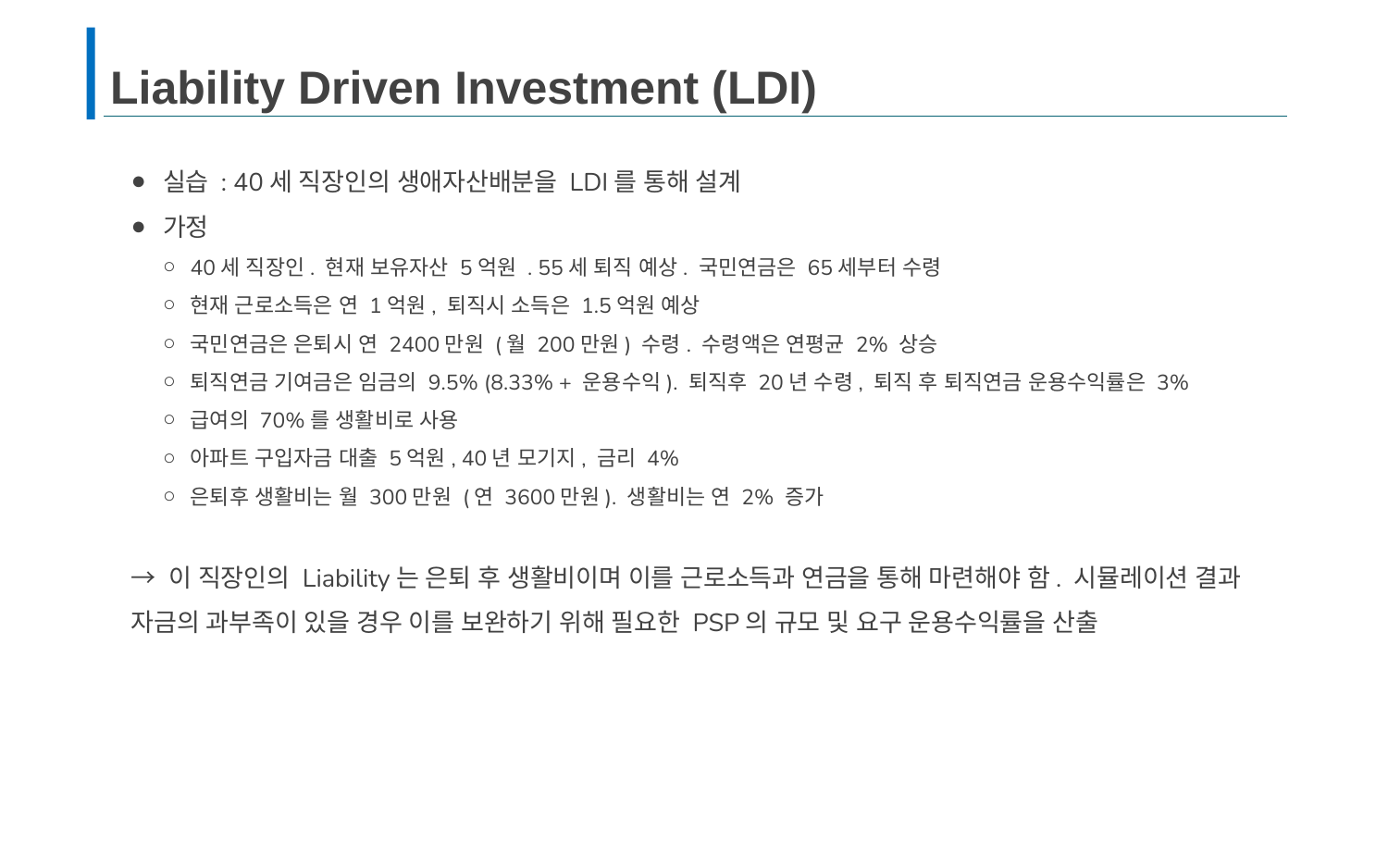

# Liability Driven Investment (LDI)
실습 : 40세 직장인의 생애자산배분을 LDI를 통해 설계
가정
40세 직장인. 현재 보유자산 5억원 . 55세 퇴직 예상. 국민연금은 65세부터 수령
현재 근로소득은 연 1억원, 퇴직시 소득은 1.5억원 예상
국민연금은 은퇴시 연 2400만원 (월 200만원) 수령. 수령액은 연평균 2% 상승
퇴직연금 기여금은 임금의 9.5% (8.33% + 운용수익). 퇴직후 20년 수령, 퇴직 후 퇴직연금 운용수익률은 3%
급여의 70%를 생활비로 사용
아파트 구입자금 대출 5억원, 40년 모기지, 금리 4%
은퇴후 생활비는 월 300만원 (연 3600만원). 생활비는 연 2% 증가

→ 이 직장인의 Liability는 은퇴 후 생활비이며 이를 근로소득과 연금을 통해 마련해야 함. 시뮬레이션 결과 자금의 과부족이 있을 경우 이를 보완하기 위해 필요한 PSP의 규모 및 요구 운용수익률을 산출